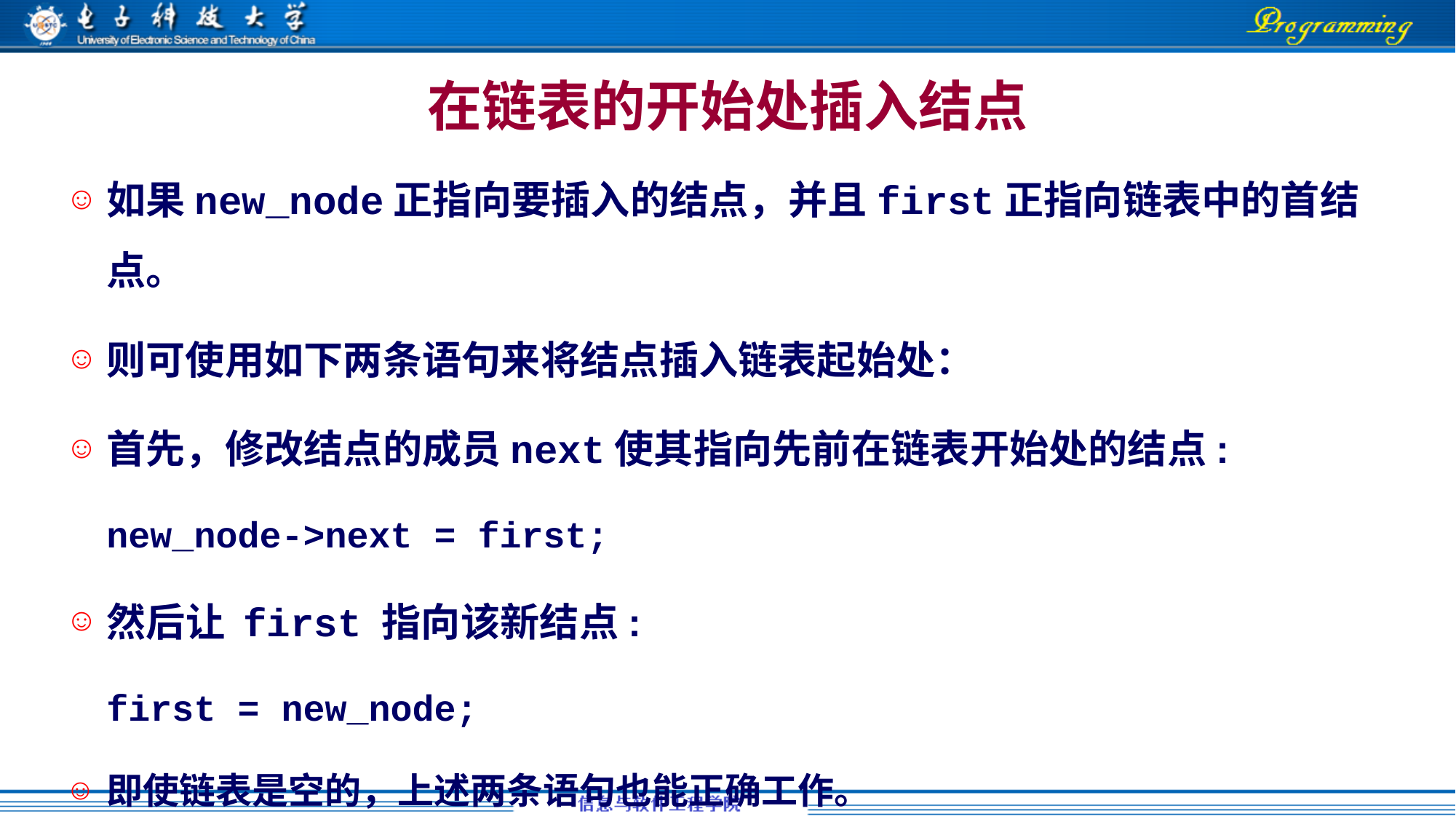

# 在链表的开始处插入结点
如果new_node正指向要插入的结点，并且first正指向链表中的首结点。
则可使用如下两条语句来将结点插入链表起始处：
首先，修改结点的成员next使其指向先前在链表开始处的结点:
	new_node->next = first;
然后让 first 指向该新结点:
	first = new_node;
即使链表是空的，上述两条语句也能正确工作。